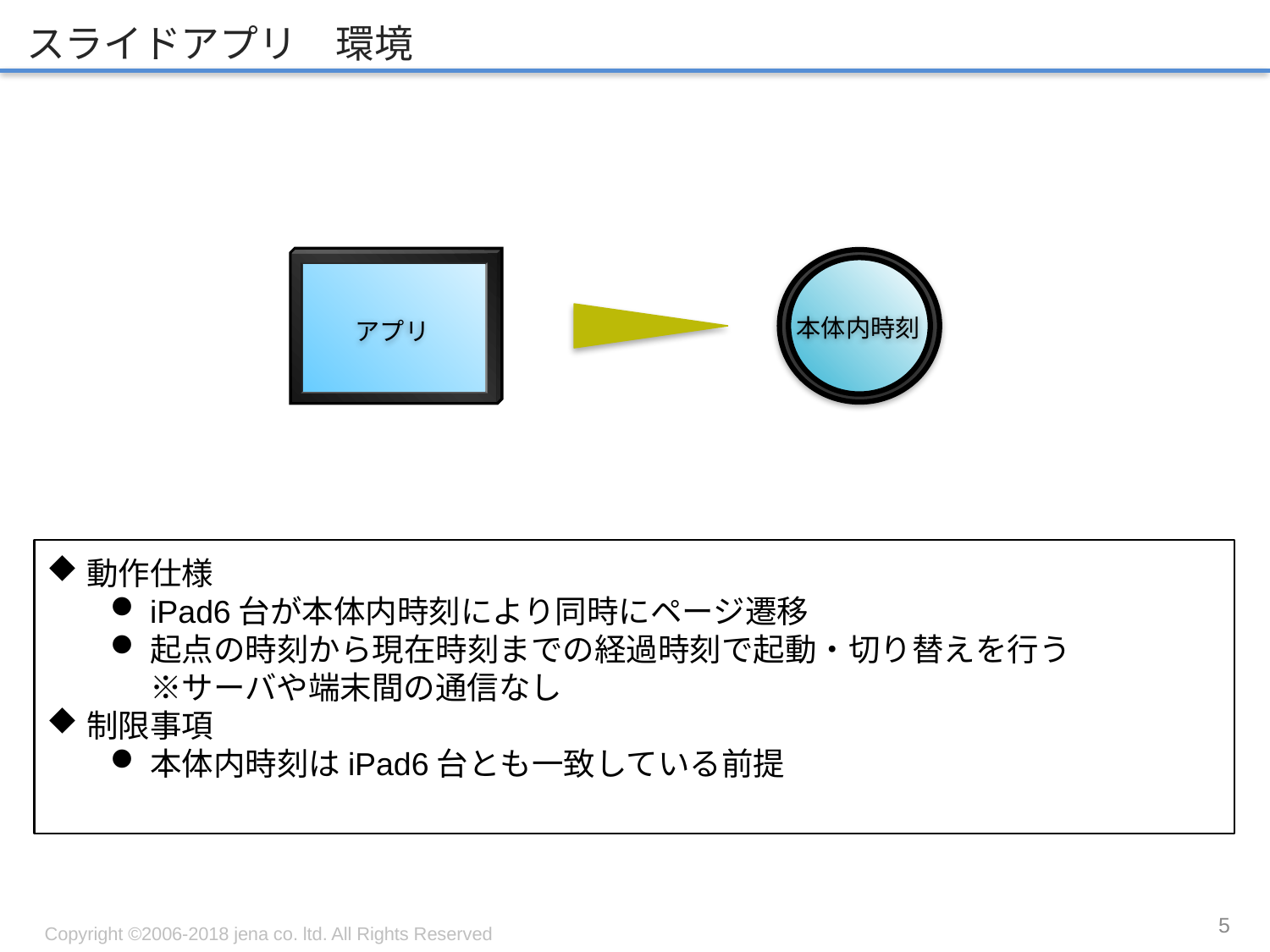

# スライドアプリ　環境

本体内時刻

アプリ
動作仕様
iPad6台が本体内時刻により同時にページ遷移
起点の時刻から現在時刻までの経過時刻で起動・切り替えを行う
※サーバや端末間の通信なし
制限事項
本体内時刻はiPad6台とも一致している前提

5